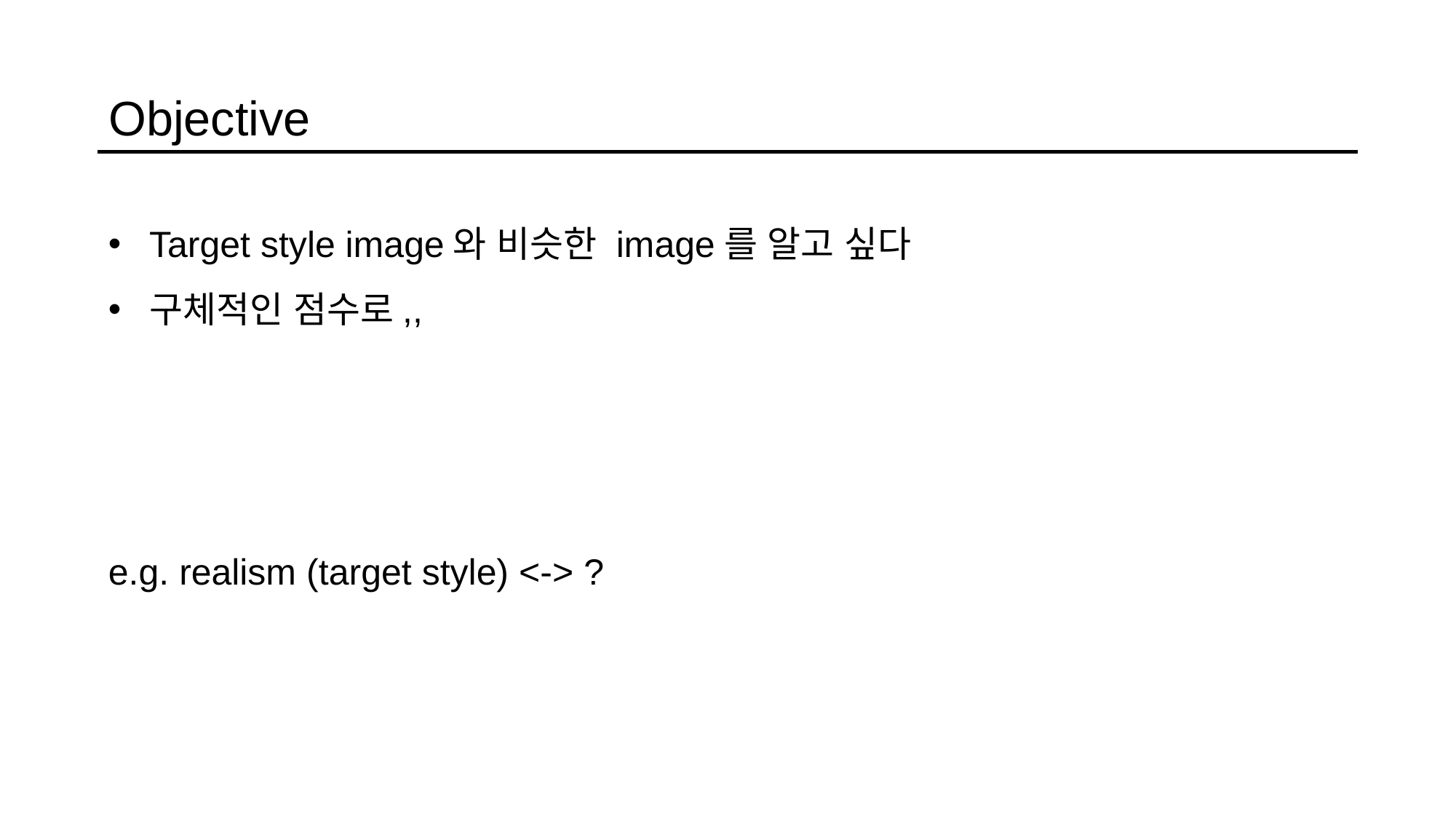

Objective
Target style image와 비슷한 image를 알고 싶다
구체적인 점수로,,

e.g. realism (target style) <-> ?